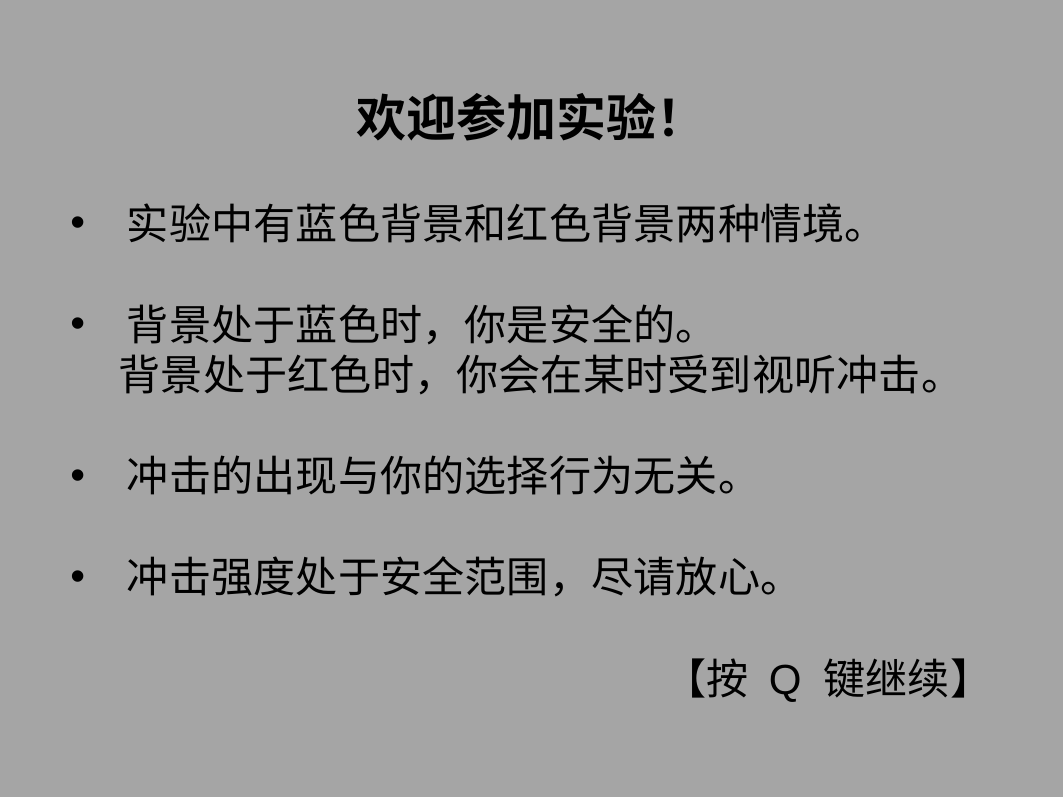

欢迎参加实验！

实验中有蓝色背景和红色背景两种情境。

背景处于蓝色时，你是安全的。
    背景处于红色时，你会在某时受到视听冲击。

冲击的出现与你的选择行为无关。

冲击强度处于安全范围，尽请放心。

【按 Q 键继续】